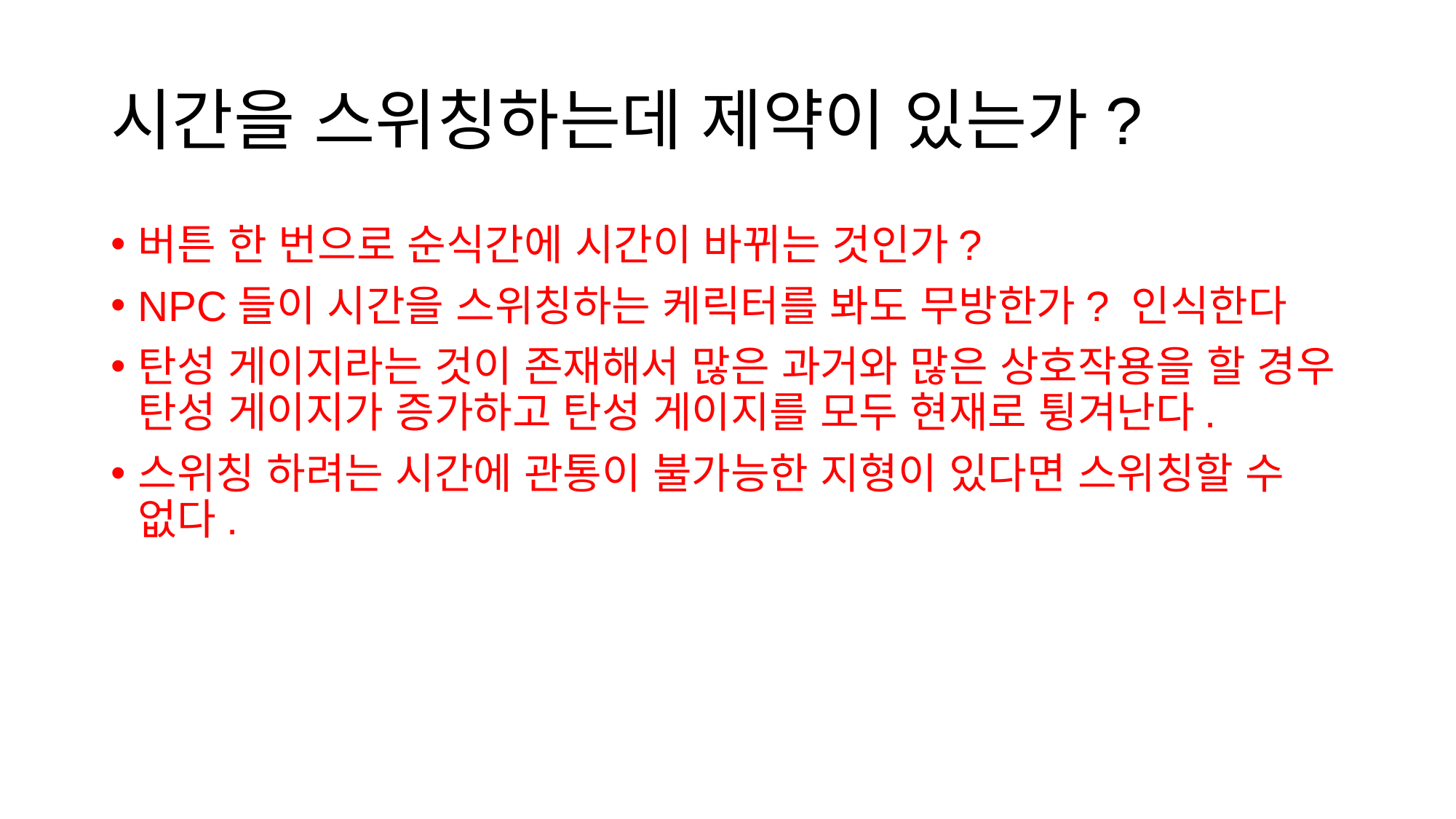

# 시간을 스위칭하는데 제약이 있는가?
버튼 한 번으로 순식간에 시간이 바뀌는 것인가?
NPC들이 시간을 스위칭하는 케릭터를 봐도 무방한가? 인식한다
탄성 게이지라는 것이 존재해서 많은 과거와 많은 상호작용을 할 경우 탄성 게이지가 증가하고 탄성 게이지를 모두 현재로 튕겨난다.
스위칭 하려는 시간에 관통이 불가능한 지형이 있다면 스위칭할 수 없다.